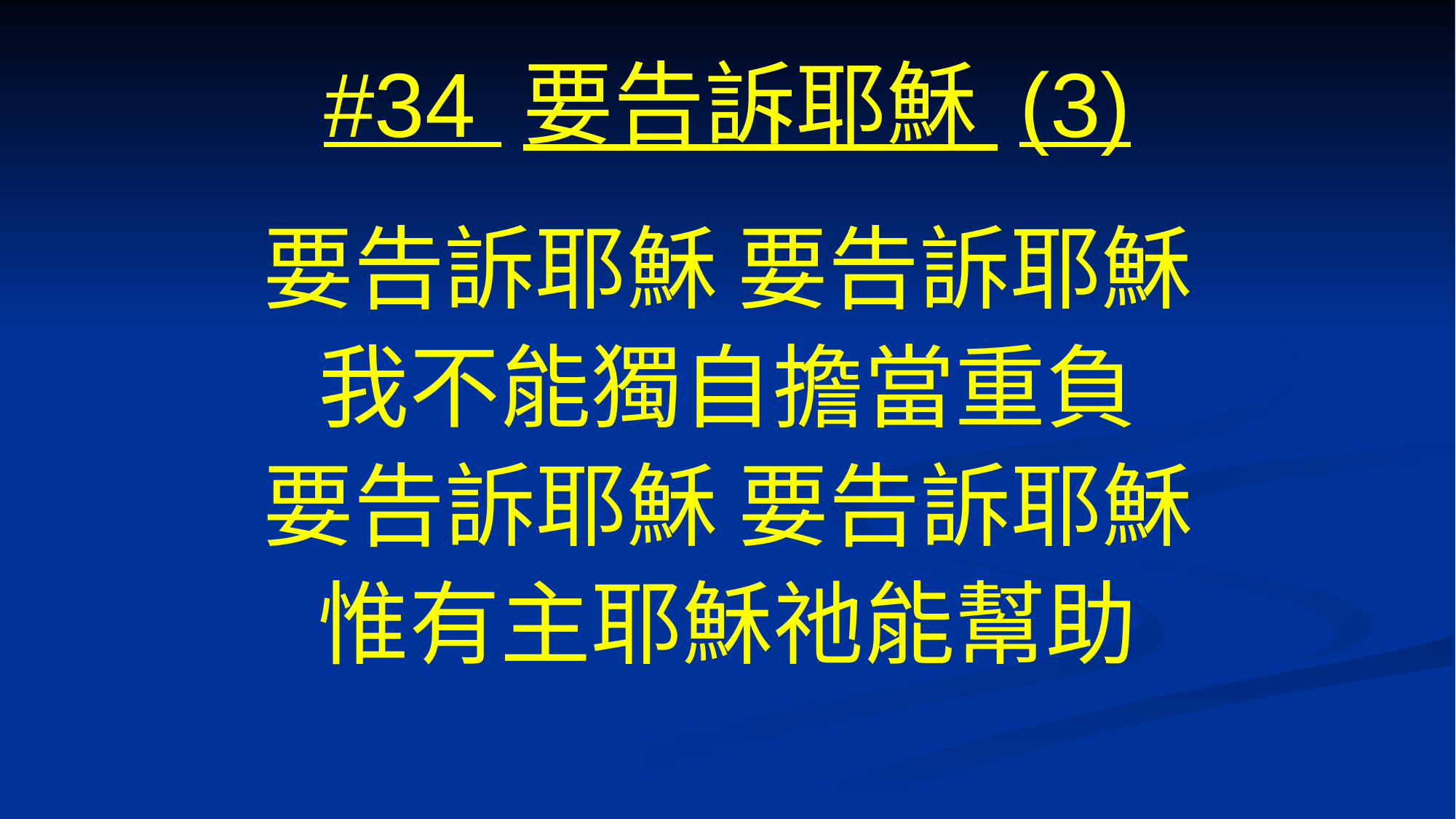

# #34 要告訴耶穌 (3)
要告訴耶穌 要告訴耶穌
我不能獨自擔當重負
要告訴耶穌 要告訴耶穌
惟有主耶穌祂能幫助